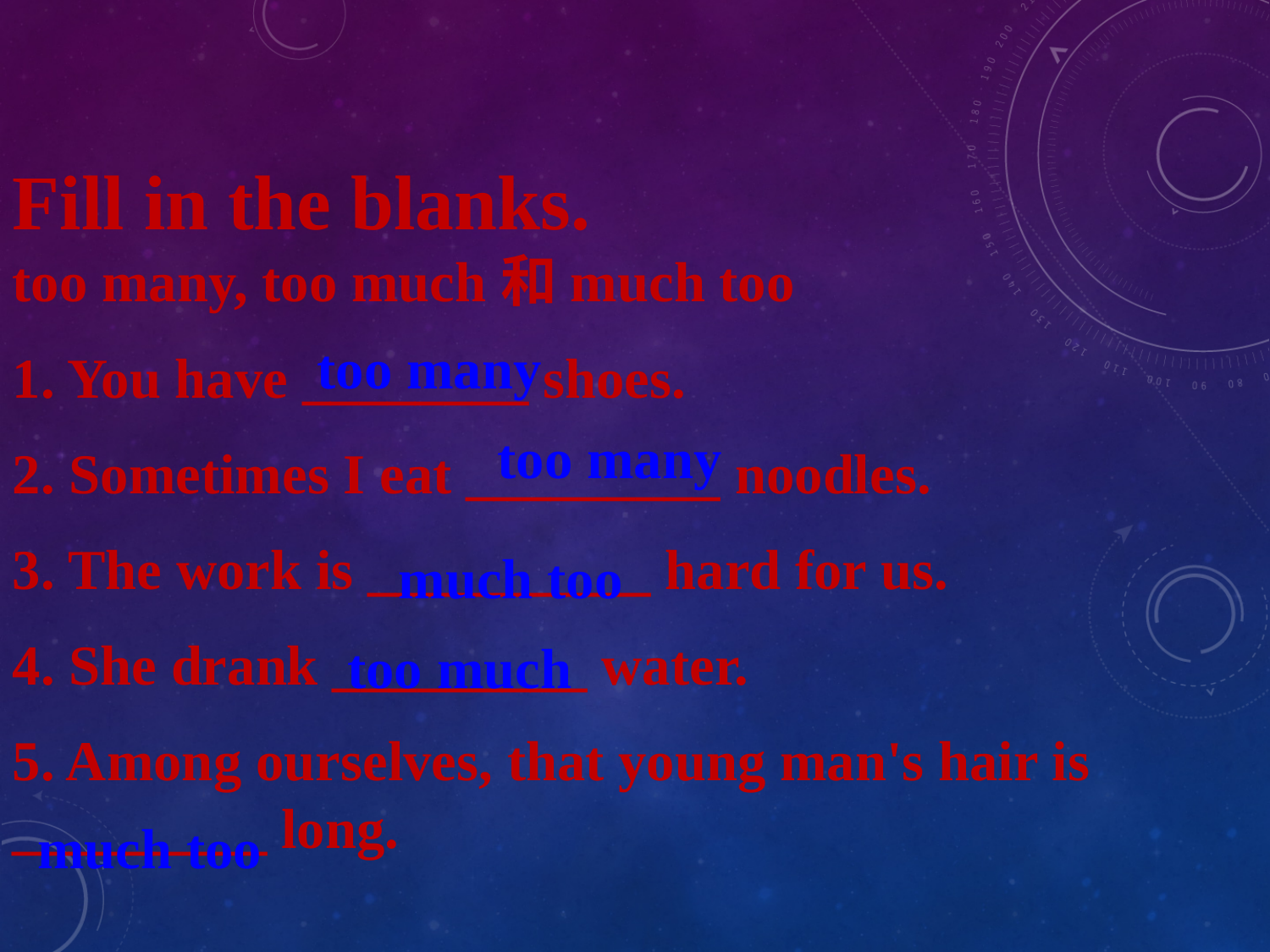

Fill in the blanks.
too many, too much和much too
1. You have ________ shoes.
2. Sometimes I eat _________ noodles.
3. The work is __________ hard for us.
4. She drank _________ water.
5. Among ourselves, that young man's hair is _________ long.
too many
too many
much too
too much

much too